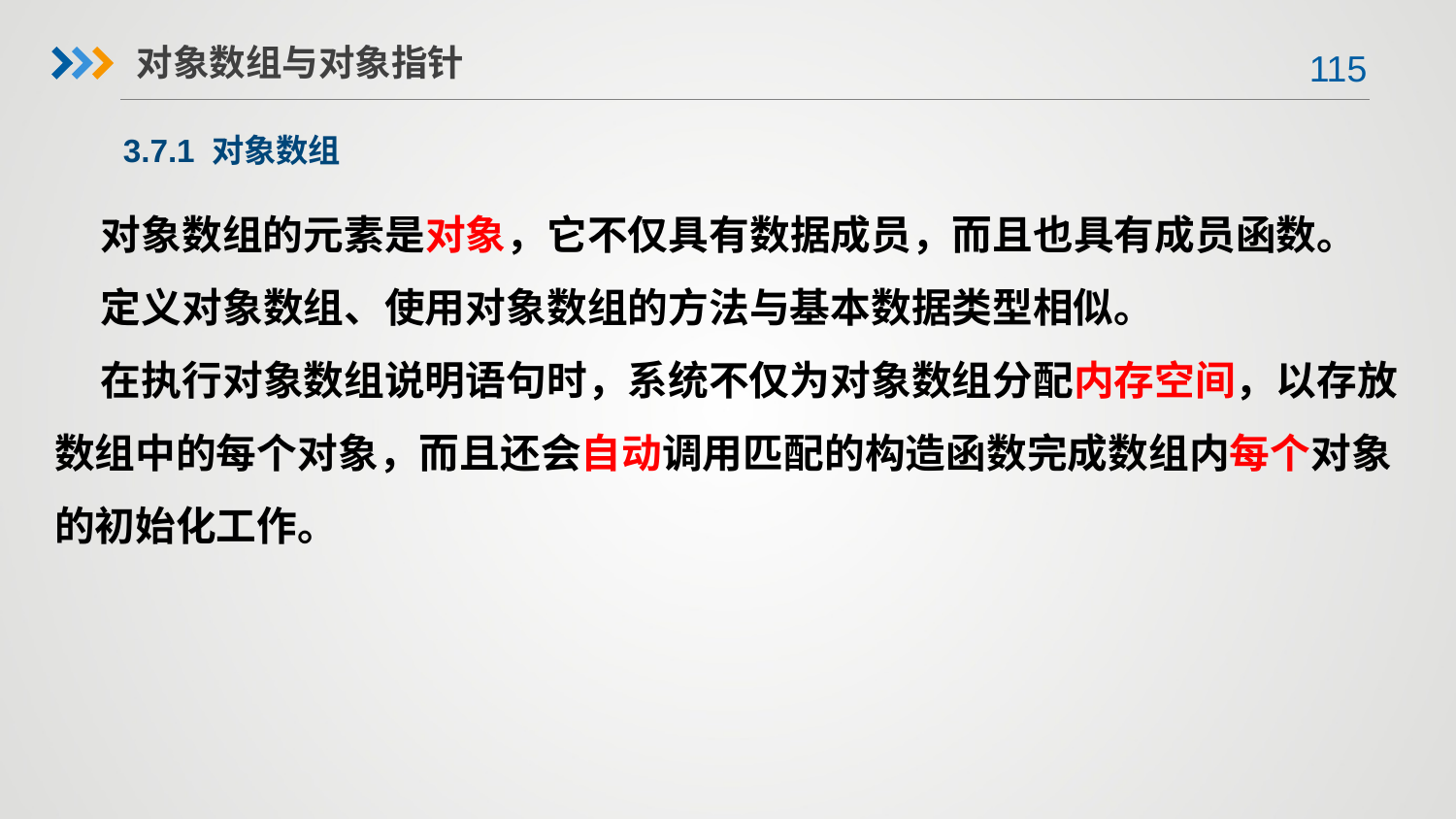

对象数组与对象指针
3.7.1 对象数组
    对象数组的元素是对象，它不仅具有数据成员，而且也具有成员函数。
    定义对象数组、使用对象数组的方法与基本数据类型相似。
    在执行对象数组说明语句时，系统不仅为对象数组分配内存空间，以存放数组中的每个对象，而且还会自动调用匹配的构造函数完成数组内每个对象的初始化工作。